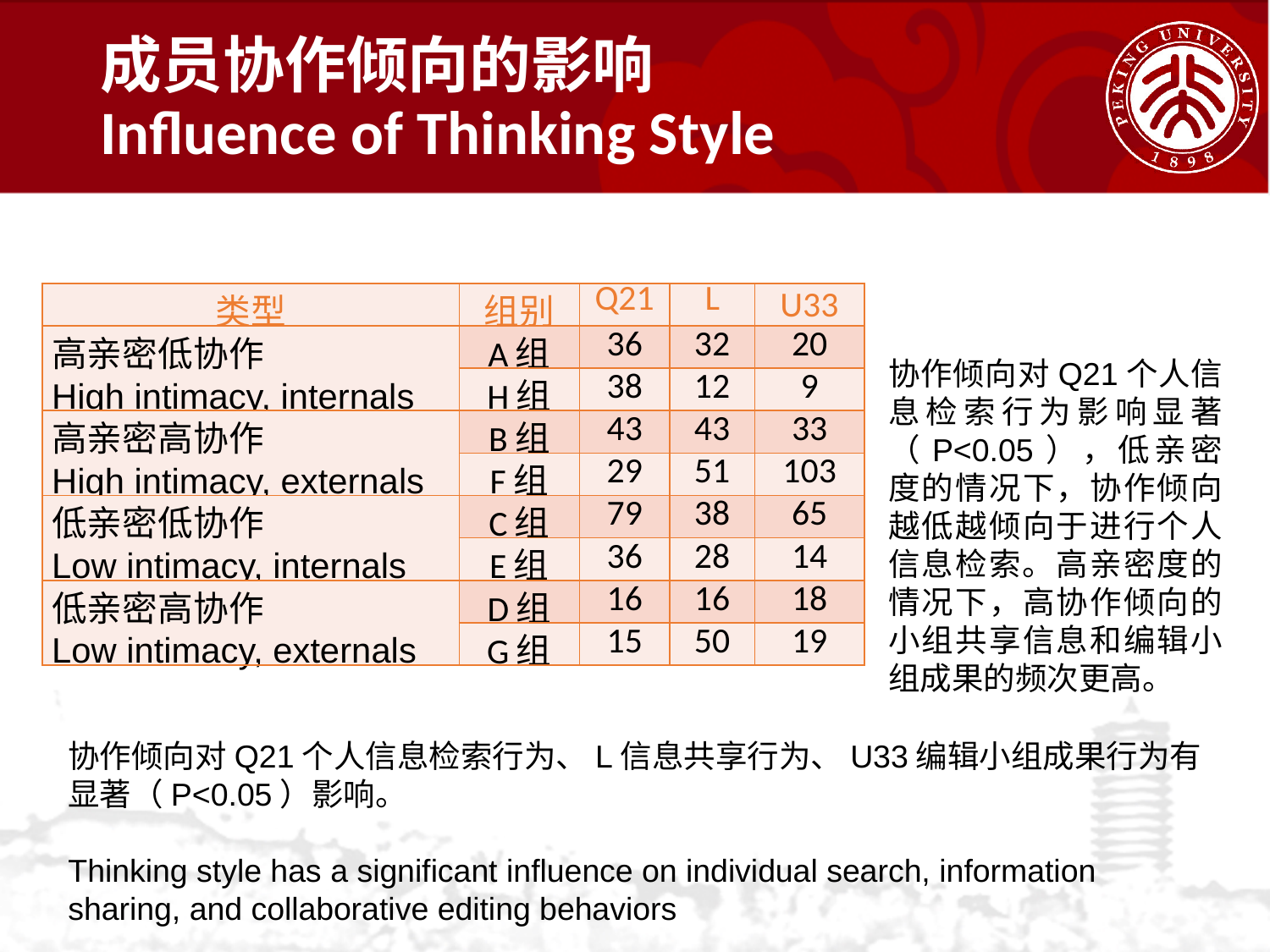

# 成员协作倾向的影响 Influence of Thinking Style
| 类型 | 组别 | Q21 | L | U33 |
| --- | --- | --- | --- | --- |
| 高亲密低协作 High intimacy, internals | A组 | 36 | 32 | 20 |
|  | H组 | 38 | 12 | 9 |
| 高亲密高协作 High intimacy, externals | B组 | 43 | 43 | 33 |
|  | F组 | 29 | 51 | 103 |
| 低亲密低协作 Low intimacy, internals | C组 | 79 | 38 | 65 |
|  | E组 | 36 | 28 | 14 |
| 低亲密高协作 Low intimacy, externals | D组 | 16 | 16 | 18 |
|  | G组 | 15 | 50 | 19 |
协作倾向对Q21个人信息检索行为影响显著（P<0.05），低亲密度的情况下，协作倾向越低越倾向于进行个人信息检索。高亲密度的情况下，高协作倾向的小组共享信息和编辑小组成果的频次更高。
协作倾向对Q21个人信息检索行为、L信息共享行为、U33编辑小组成果行为有显著（P<0.05）影响。

Thinking style has a significant influence on individual search, information sharing, and collaborative editing behaviors